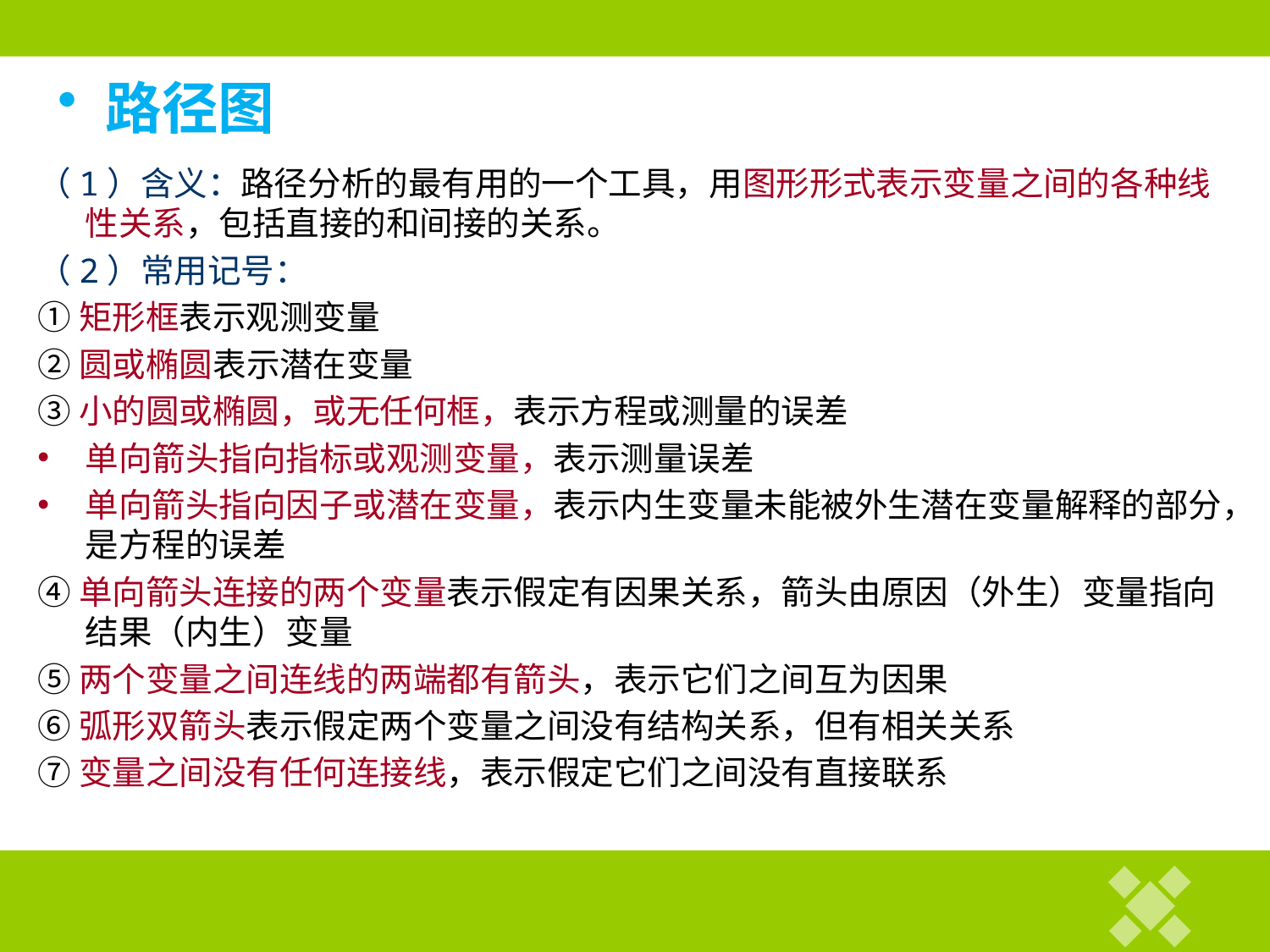

#
路径图
（1）含义：路径分析的最有用的一个工具，用图形形式表示变量之间的各种线性关系，包括直接的和间接的关系。
（2）常用记号：
①矩形框表示观测变量
②圆或椭圆表示潜在变量
③小的圆或椭圆，或无任何框，表示方程或测量的误差
单向箭头指向指标或观测变量，表示测量误差
单向箭头指向因子或潜在变量，表示内生变量未能被外生潜在变量解释的部分，是方程的误差
④单向箭头连接的两个变量表示假定有因果关系，箭头由原因（外生）变量指向结果（内生）变量
⑤两个变量之间连线的两端都有箭头，表示它们之间互为因果
⑥弧形双箭头表示假定两个变量之间没有结构关系，但有相关关系
⑦变量之间没有任何连接线，表示假定它们之间没有直接联系